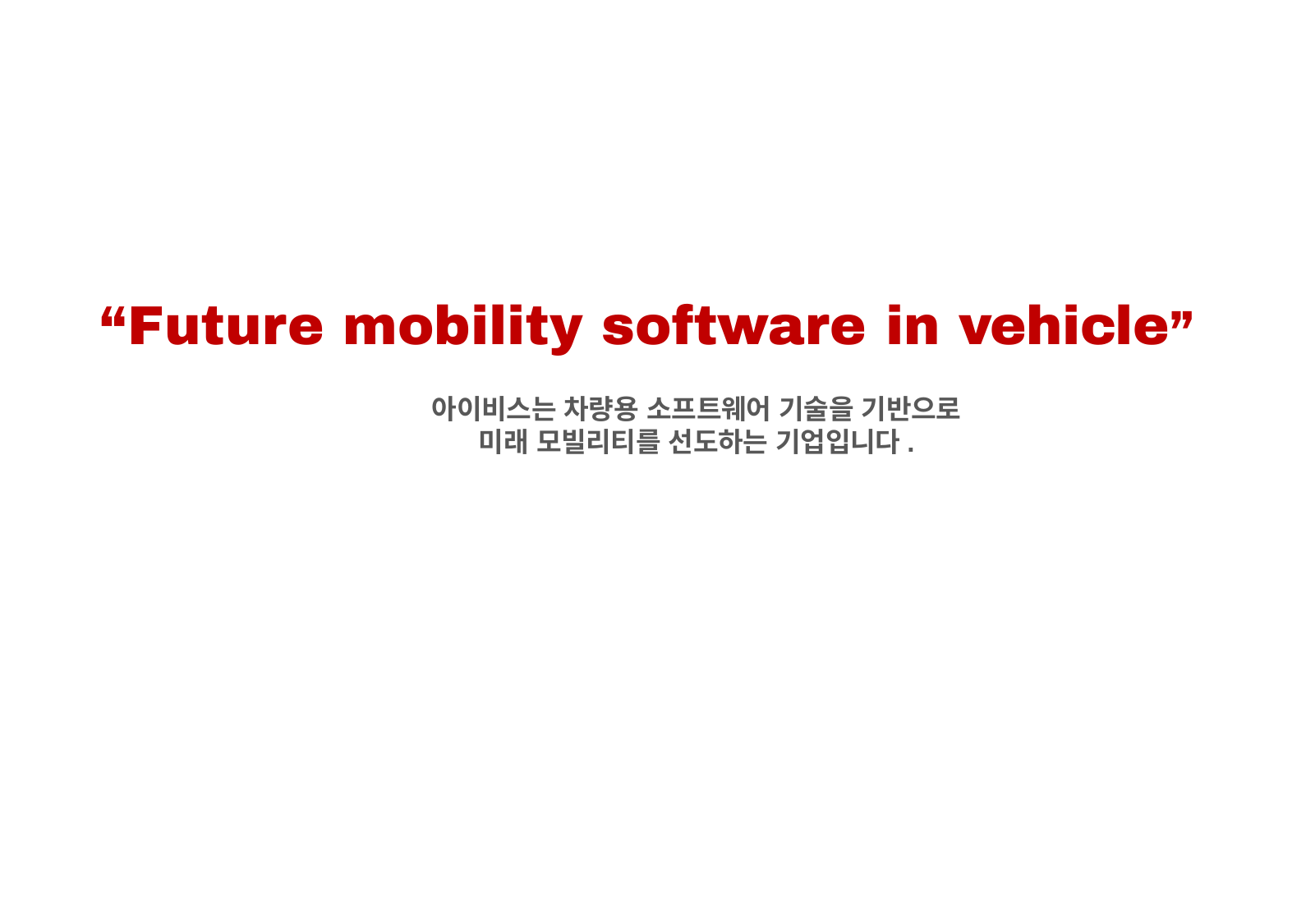

“Future mobility software in vehicle”
아이비스는 차량용 소프트웨어 기술을 기반으로
미래 모빌리티를 선도하는 기업입니다.